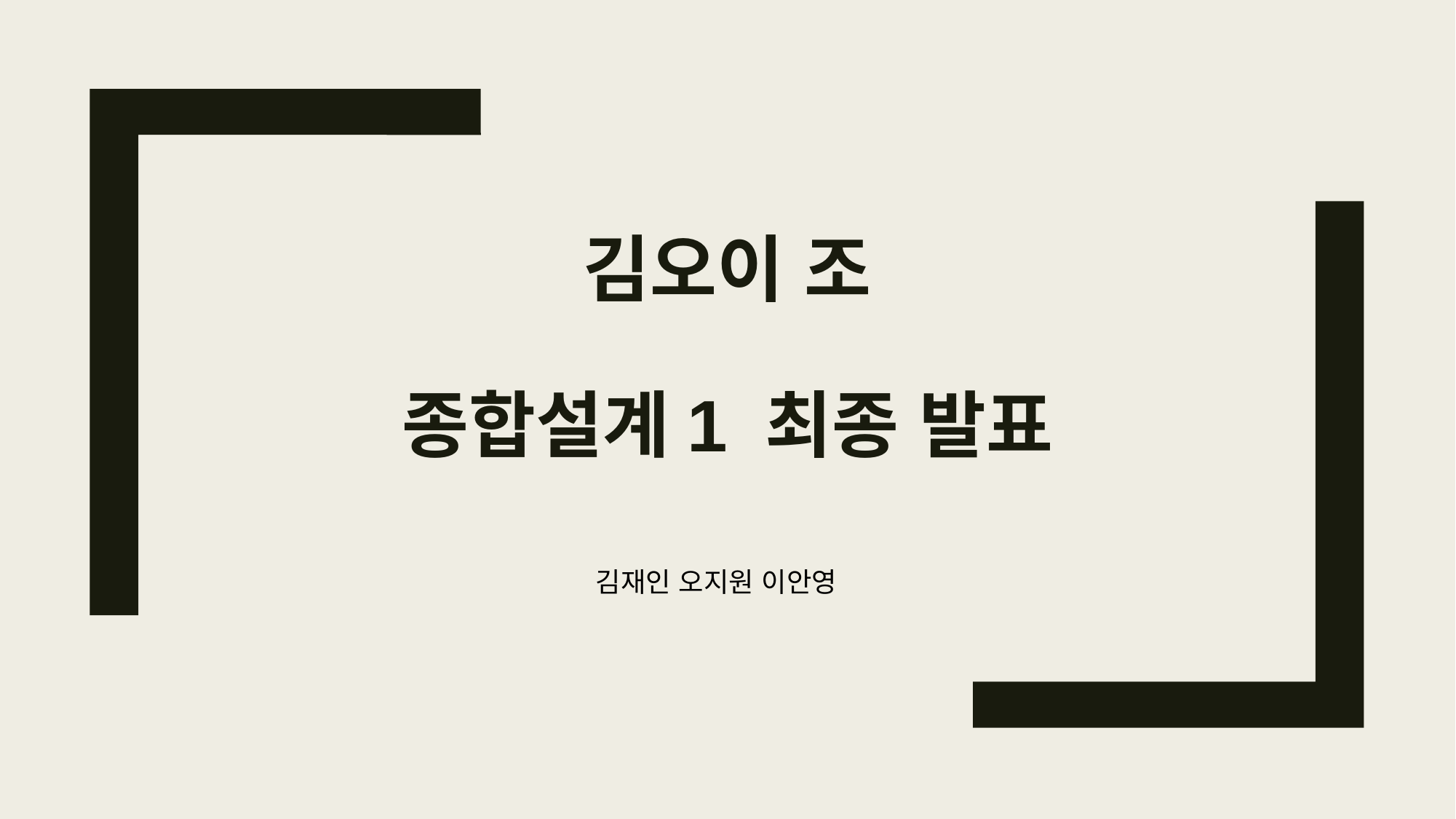

# 김오이 조 종합설계1 최종 발표
김재인 오지원 이안영